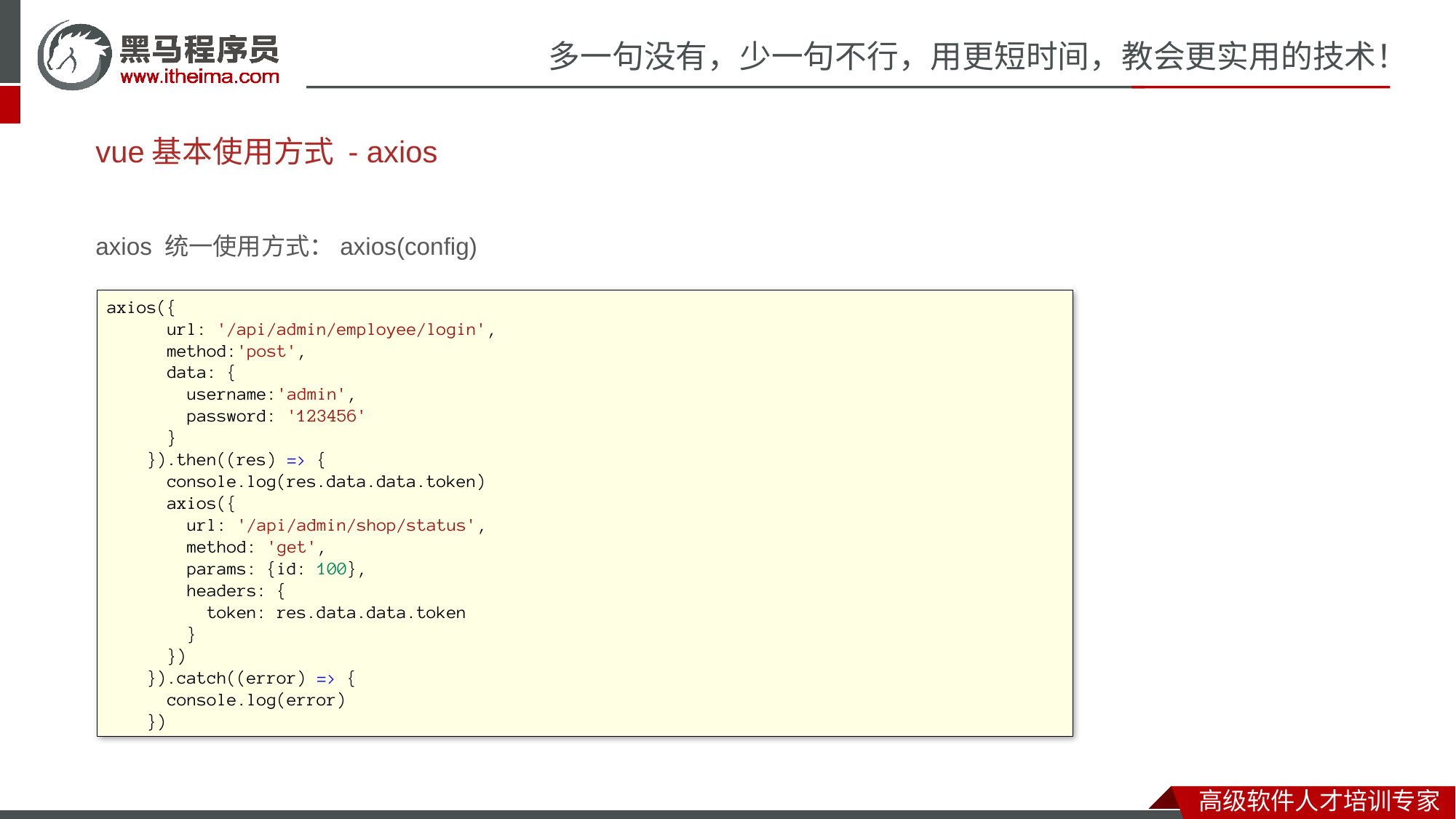

# vue基本使用方式 - axios
axios 统一使用方式：axios(config)
axios({
      url: '/api/admin/employee/login',
      method:'post',
      data: {
        username:'admin',
        password: '123456'
      }
    }).then((res) => {
      console.log(res.data.data.token)
      axios({
        url: '/api/admin/shop/status',
        method: 'get',
        params: {id: 100},
        headers: {
          token: res.data.data.token
        }
      })
    }).catch((error) => {
      console.log(error)
    })